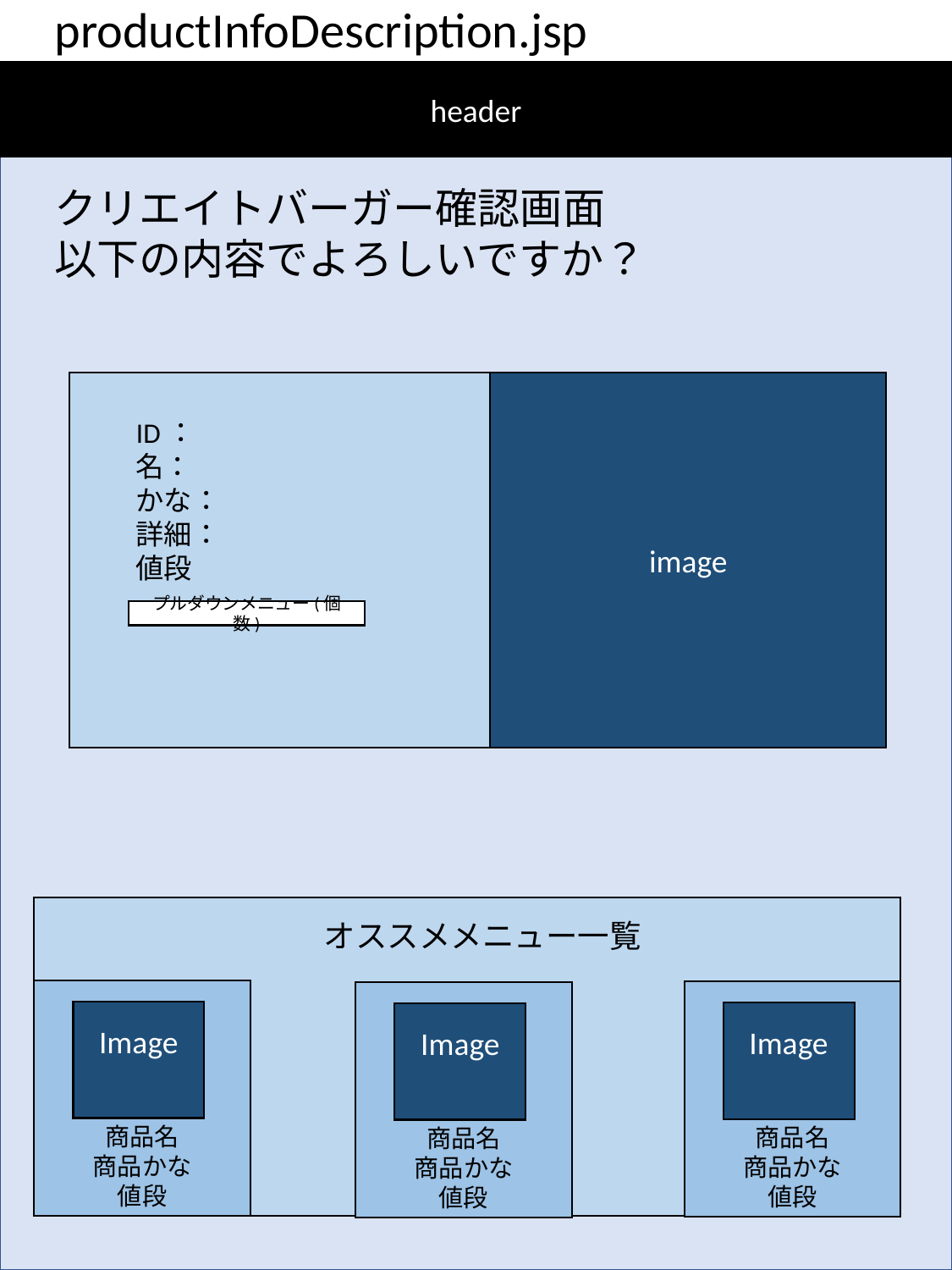

productInfoDescription.jsp
header

クリエイトバーガー確認画面
以下の内容でよろしいですか？

image
ID：
名：
かな：
詳細：
値段

プルダウンメニュー(個数)

オススメメニュー一覧

商品名
商品かな
値段

Image

商品名
商品かな
値段

Image

商品名
商品かな
値段

Image